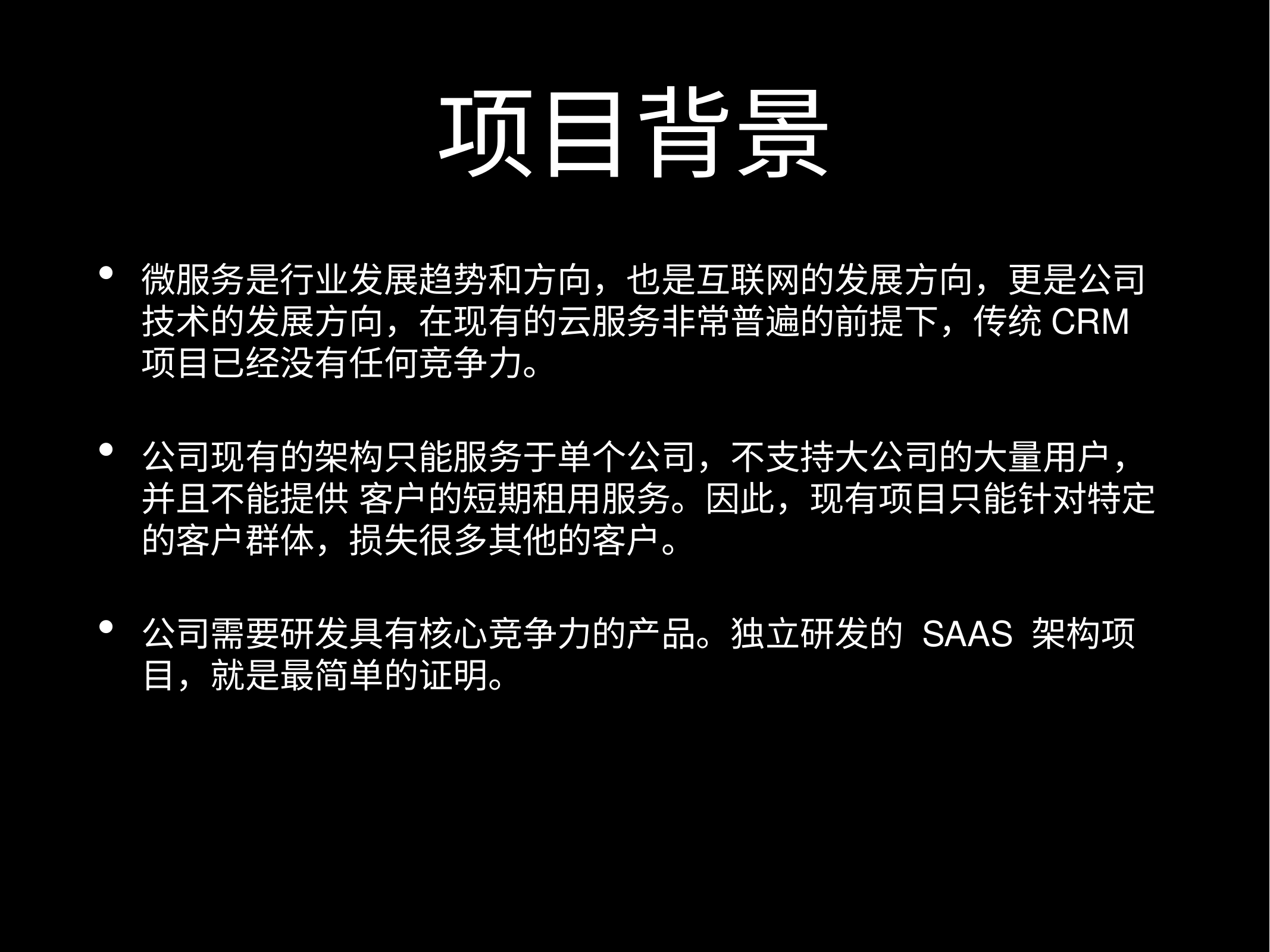

# 项目背景
微服务是行业发展趋势和方向，也是互联网的发展方向，更是公司技术的发展方向，在现有的云服务非常普遍的前提下，传统CRM项目已经没有任何竞争力。
公司现有的架构只能服务于单个公司，不支持大公司的大量用户，并且不能提供 客户的短期租用服务。因此，现有项目只能针对特定的客户群体，损失很多其他的客户。
公司需要研发具有核心竞争力的产品。独立研发的 SAAS 架构项目，就是最简单的证明。